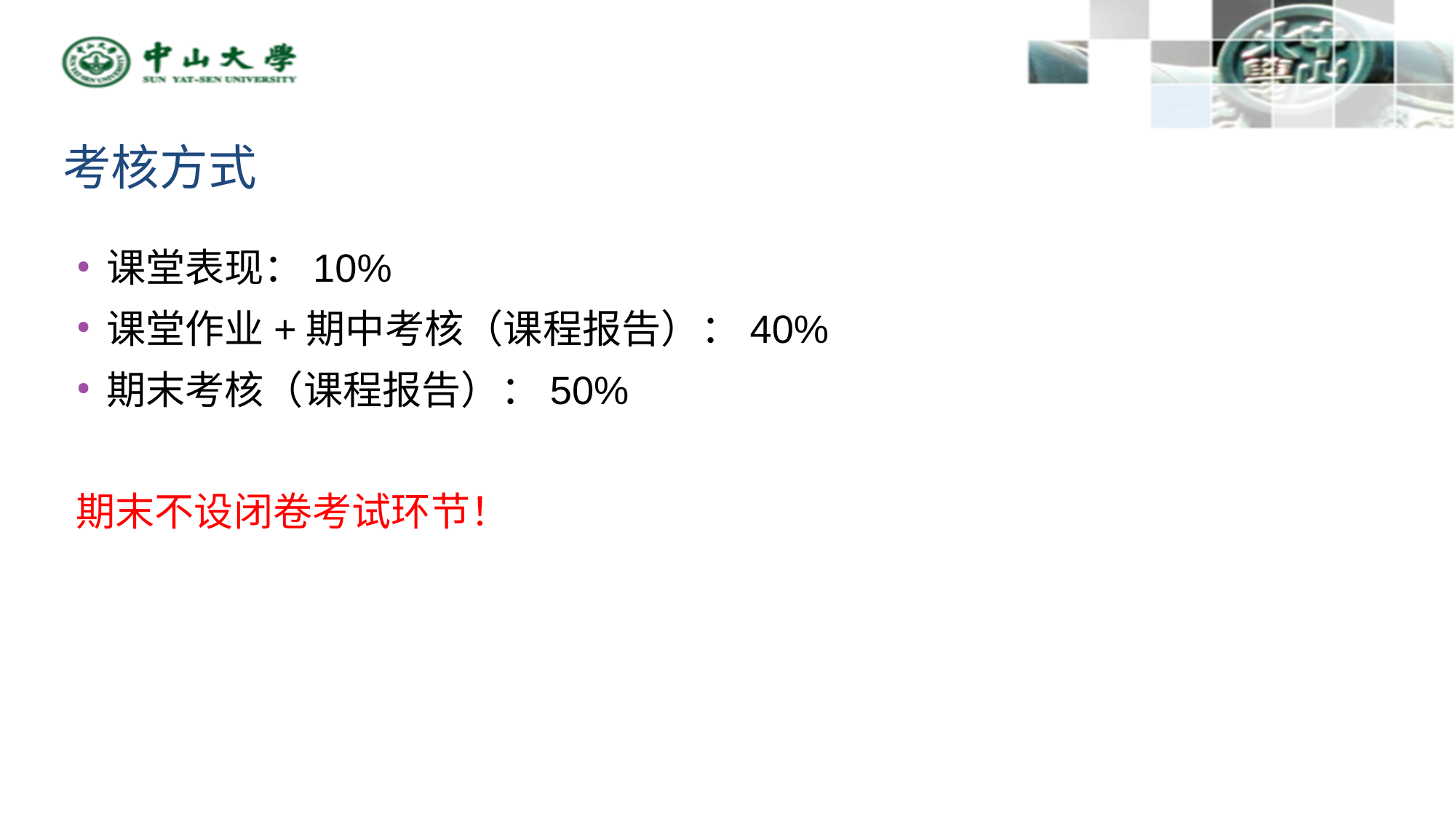

4
# 考核方式
课堂表现：10%
课堂作业+期中考核（课程报告）：40%
期末考核（课程报告）：50%

期末不设闭卷考试环节！